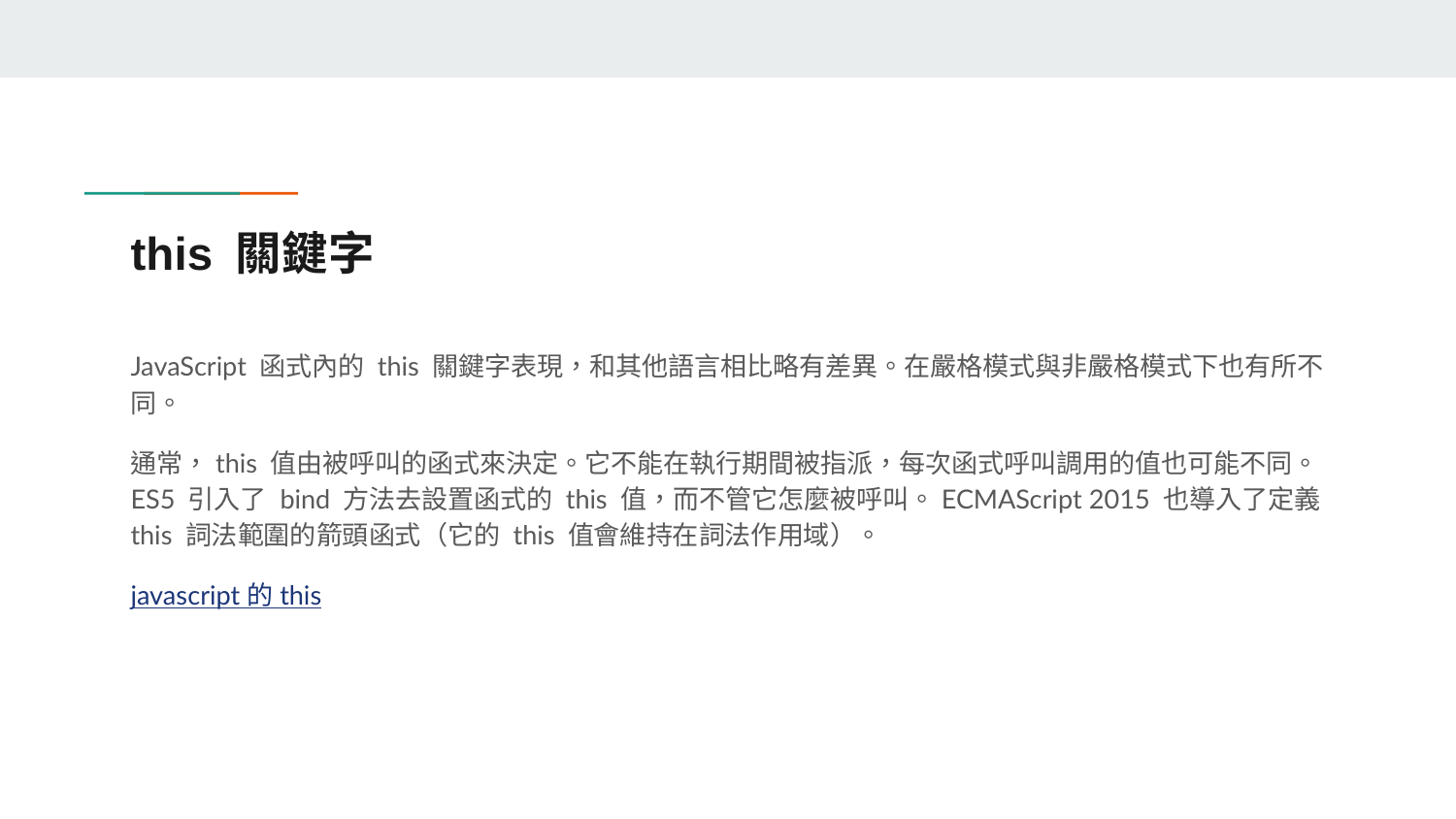

# this 關鍵字
JavaScript 函式內的 this 關鍵字表現，和其他語言相比略有差異。在嚴格模式與非嚴格模式下也有所不同。
通常，this 值由被呼叫的函式來決定。它不能在執行期間被指派，每次函式呼叫調用的值也可能不同。ES5 引入了 bind 方法去設置函式的 this 值，而不管它怎麼被呼叫。ECMAScript 2015 也導入了定義 this 詞法範圍的箭頭函式（它的 this 值會維持在詞法作用域）。
javascript 的 this